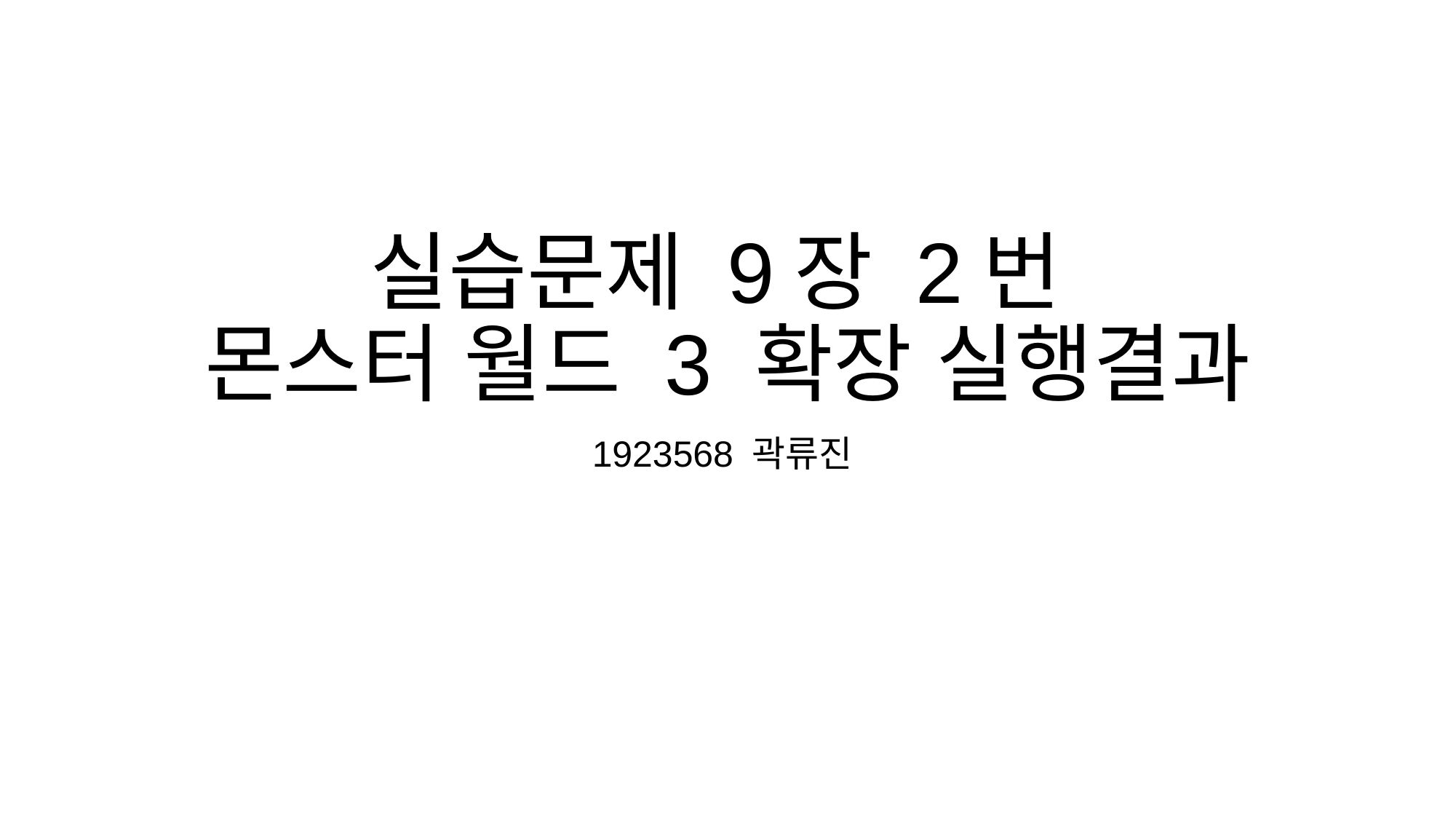

# 실습문제 9장 2번 몬스터 월드 3 확장 실행결과
1923568 곽류진